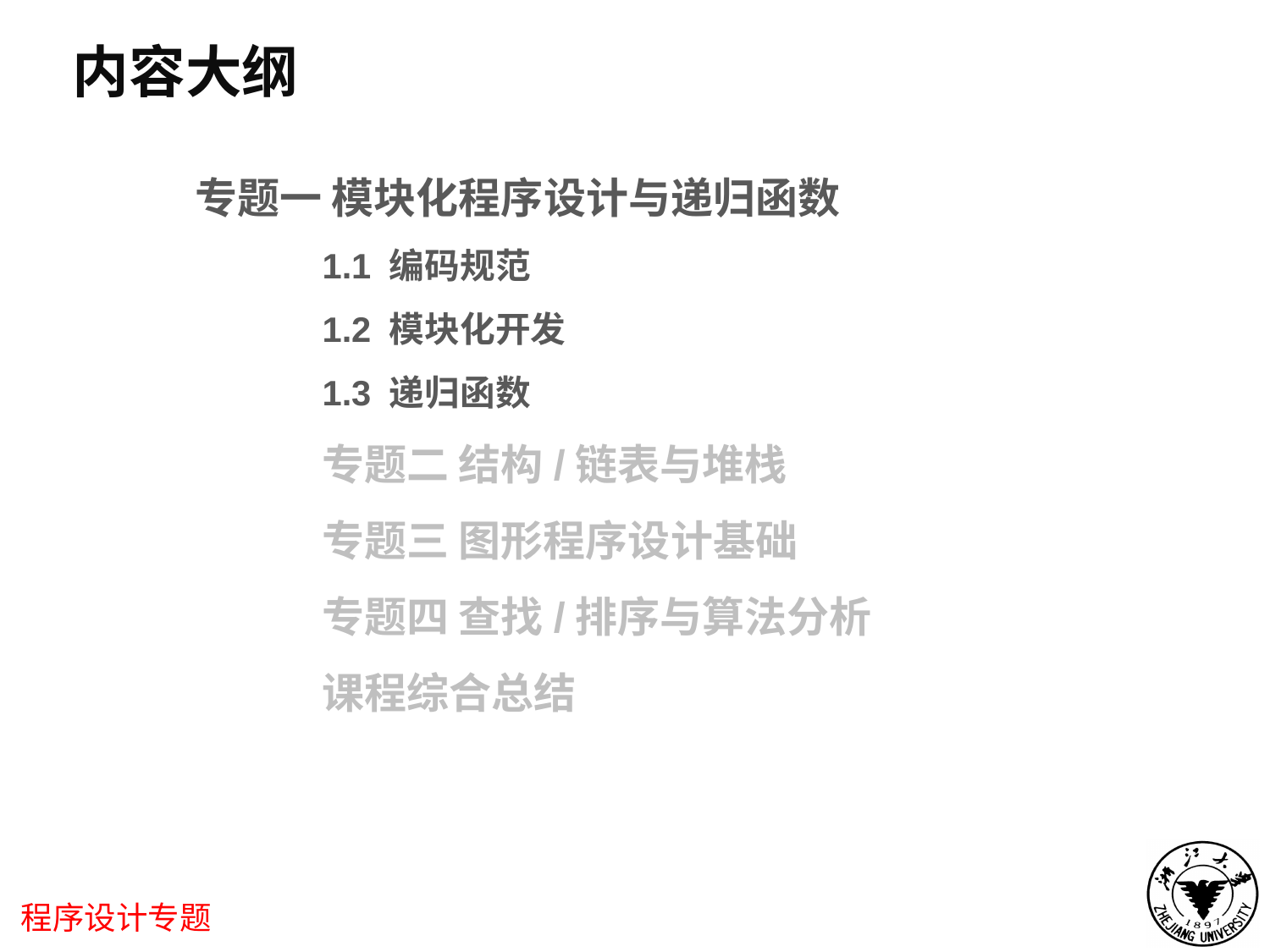

# 内容大纲
专题一 模块化程序设计与递归函数
1.1 编码规范
1.2 模块化开发
1.3 递归函数
专题二 结构/链表与堆栈
专题三 图形程序设计基础
专题四 查找/排序与算法分析
课程综合总结